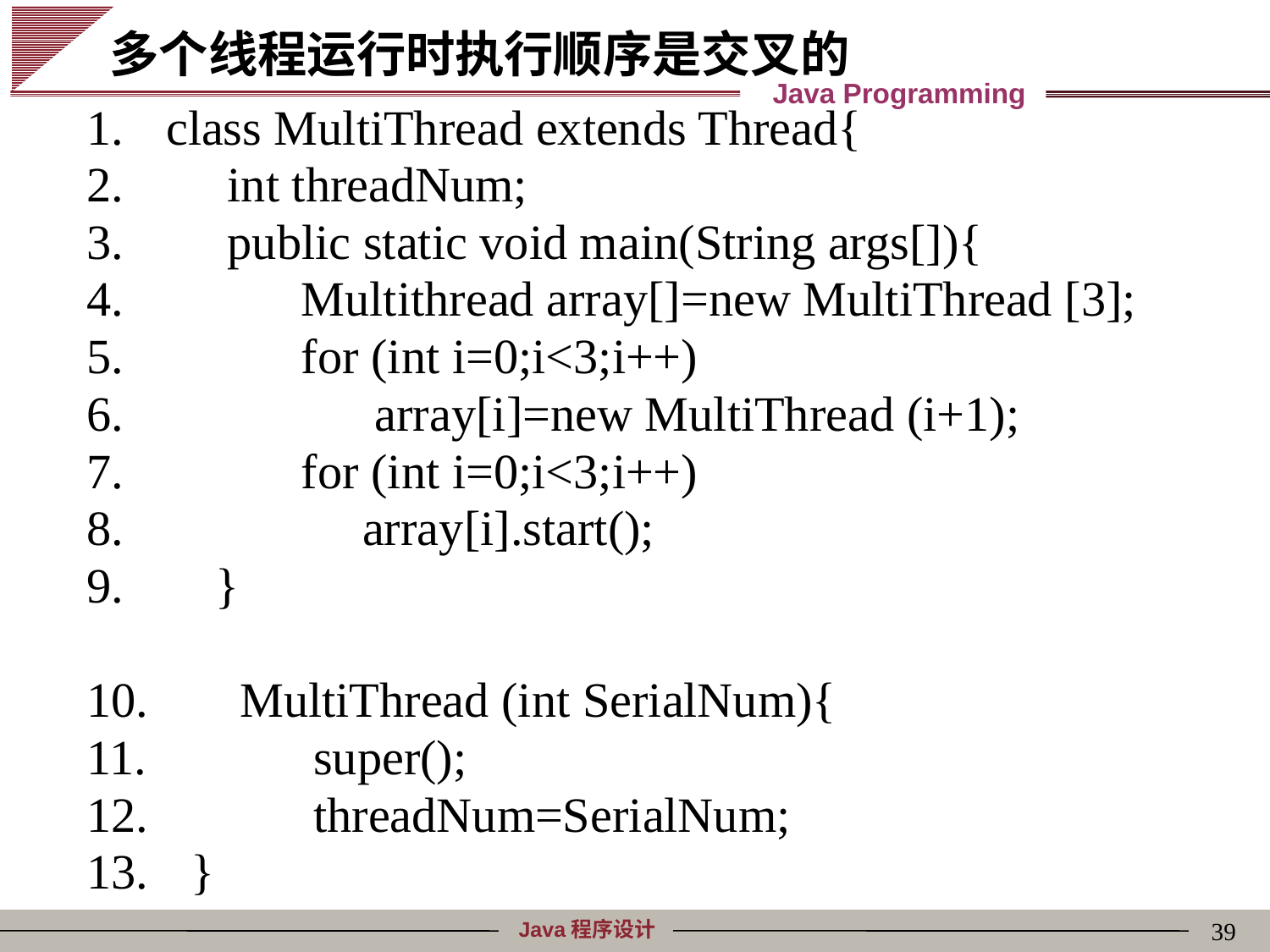

# 多个线程运行时执行顺序是交叉的
class MultiThread extends Thread{
     int threadNum;
     public static void main(String args[]){
           Multithread array[]=new MultiThread [3];
           for (int i=0;i<3;i++)
                 array[i]=new MultiThread (i+1);
           for (int i=0;i<3;i++)
                array[i].start();
    }

      MultiThread (int SerialNum){
            super();
            threadNum=SerialNum;
  }